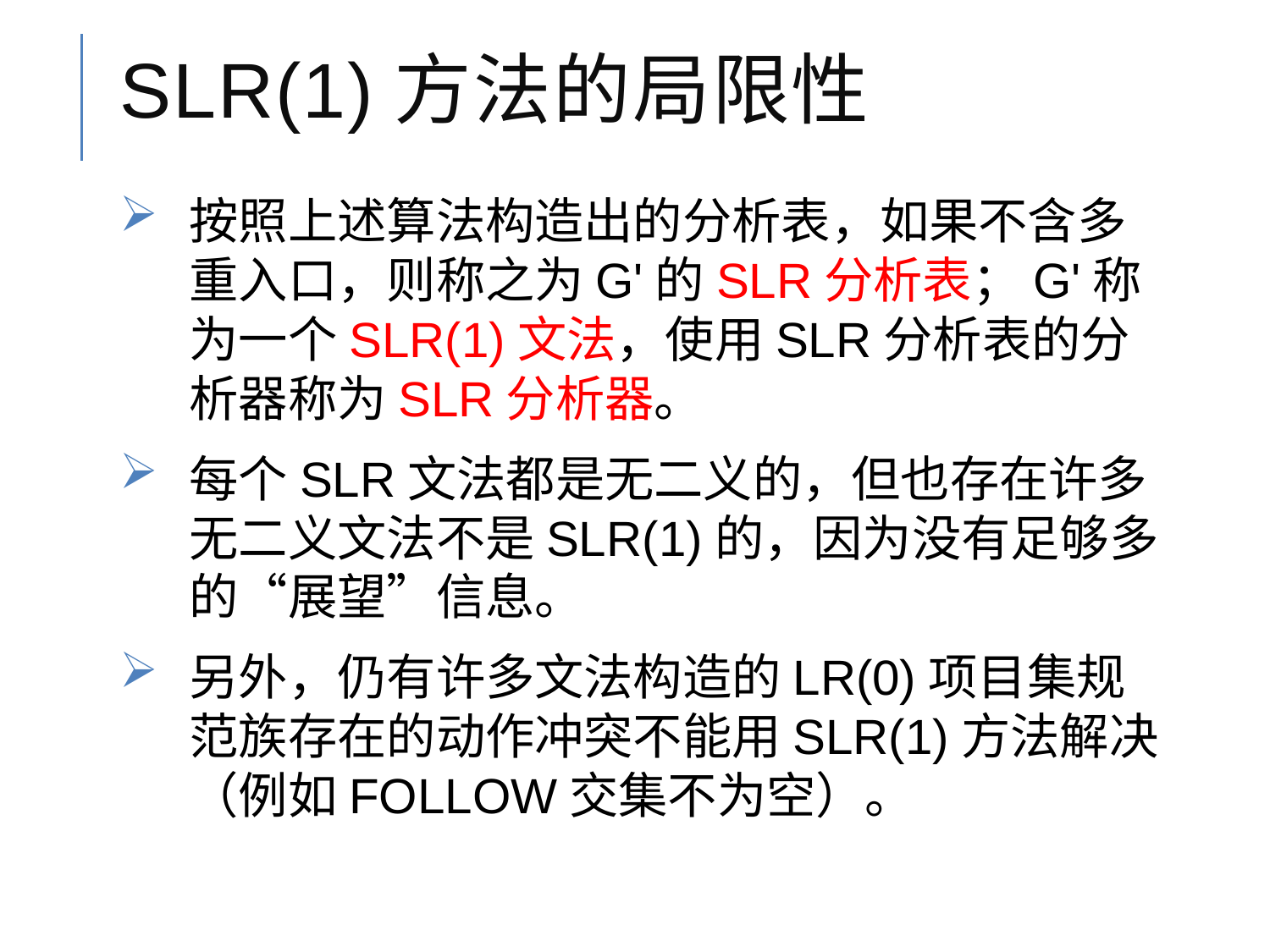

# SLR(1)方法的局限性
按照上述算法构造出的分析表，如果不含多重入口，则称之为G'的SLR分析表；G'称为一个SLR(1)文法，使用SLR分析表的分析器称为SLR分析器。
每个SLR文法都是无二义的，但也存在许多无二义文法不是SLR(1)的，因为没有足够多的“展望”信息。
另外，仍有许多文法构造的LR(0)项目集规范族存在的动作冲突不能用SLR(1)方法解决（例如FOLLOW交集不为空）。
60